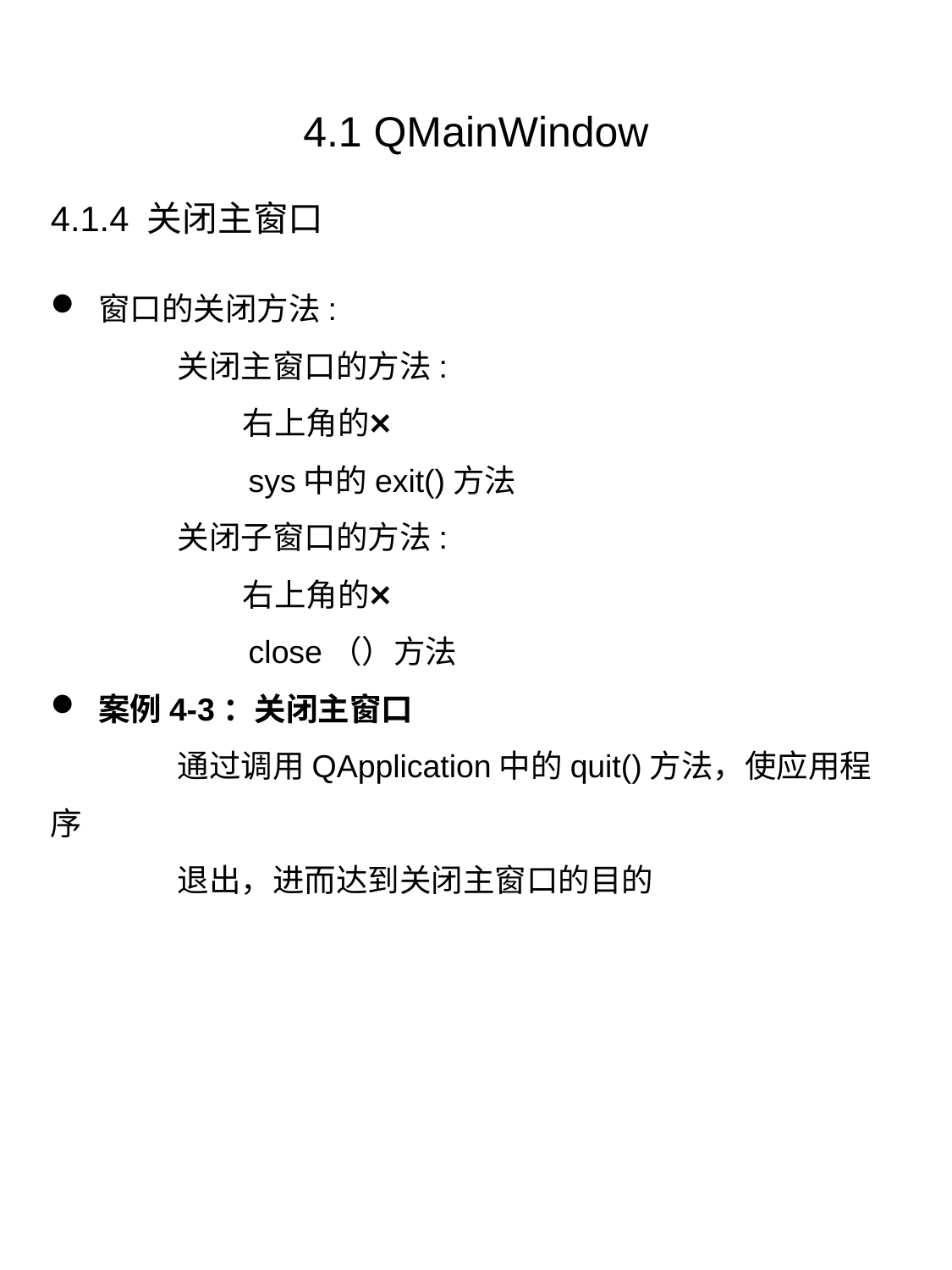

4.1 QMainWindow
4.1.4 关闭主窗口
窗口的关闭方法:
	关闭主窗口的方法:
	        右上角的❌
	        sys中的exit()方法
	关闭子窗口的方法:
	        右上角的❌
	        close（）方法
案例4-3：关闭主窗口
	通过调用QApplication中的quit()方法，使应用程序
	退出，进而达到关闭主窗口的目的